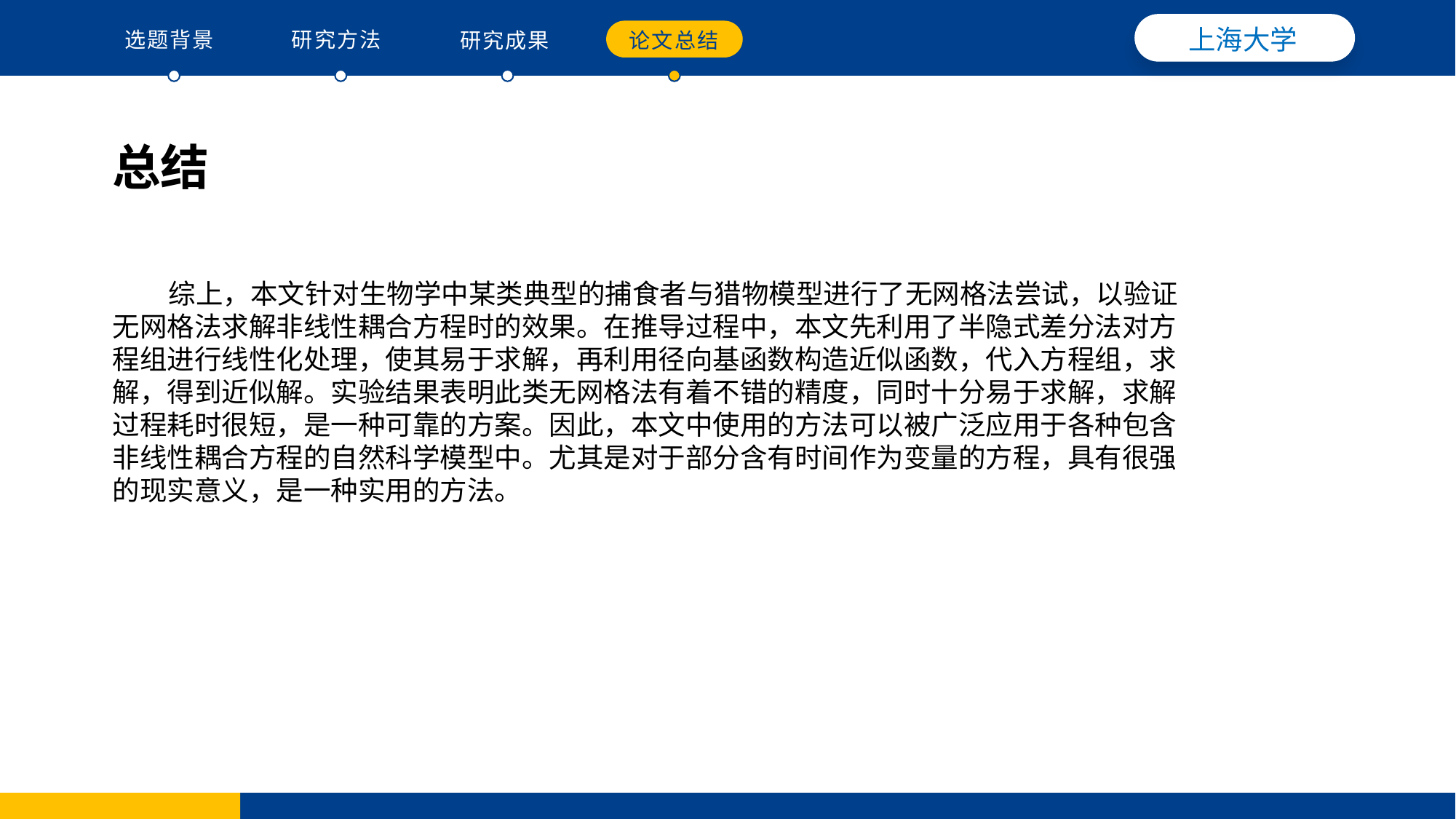

上海大学
选题背景
研究方法
研究成果
论文总结
总结
        综上，本文针对生物学中某类典型的捕食者与猎物模型进行了无网格法尝试，以验证无网格法求解非线性耦合方程时的效果。在推导过程中，本文先利用了半隐式差分法对方程组进行线性化处理，使其易于求解，再利用径向基函数构造近似函数，代入方程组，求解，得到近似解。实验结果表明此类无网格法有着不错的精度，同时十分易于求解，求解过程耗时很短，是一种可靠的方案。因此，本文中使用的方法可以被广泛应用于各种包含非线性耦合方程的自然科学模型中。尤其是对于部分含有时间作为变量的方程，具有很强的现实意义，是一种实用的方法。